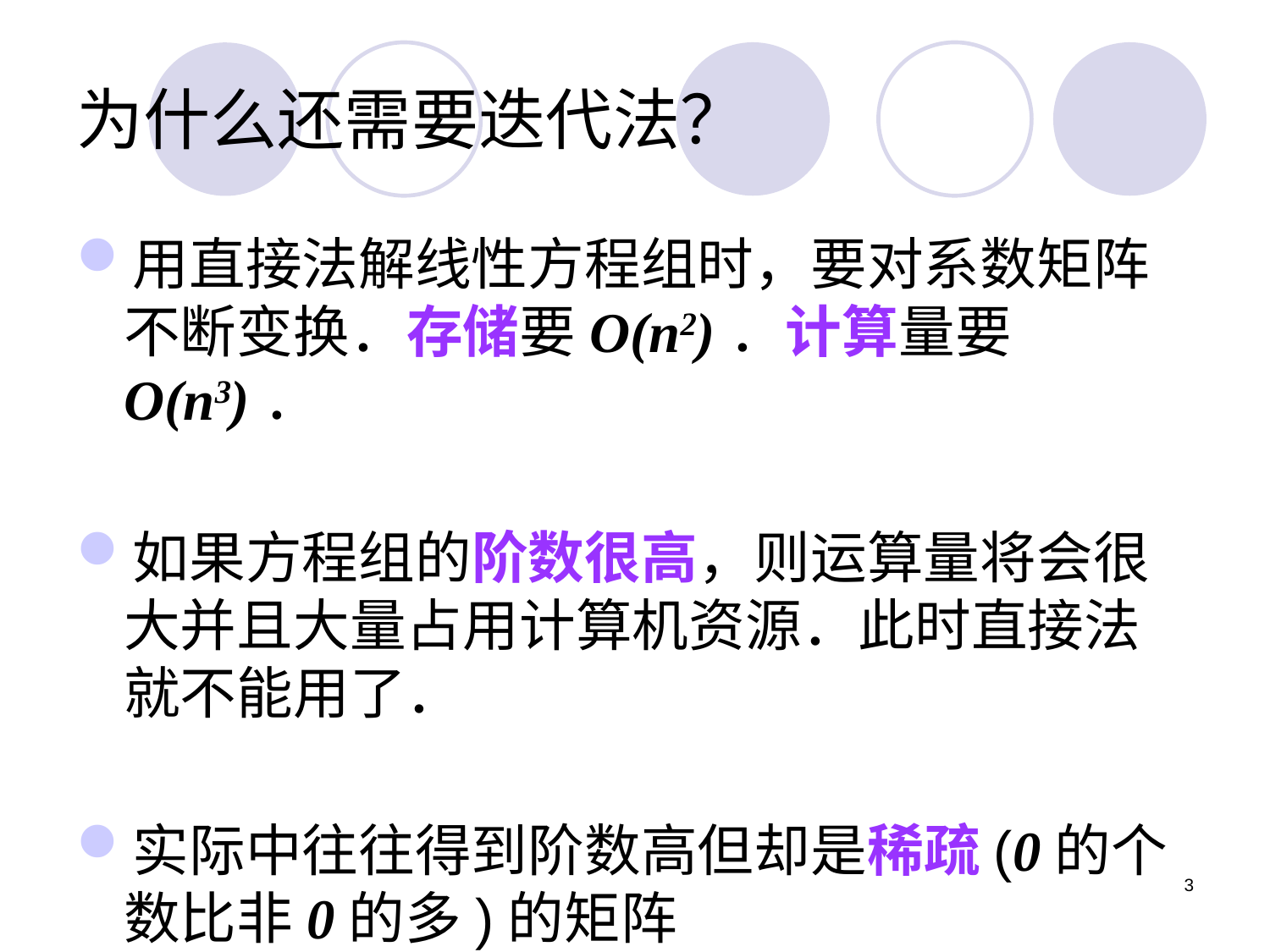

# 为什么还需要迭代法？
用直接法解线性方程组时，要对系数矩阵不断变换．存储要O(n2)．计算量要O(n3)．

如果方程组的阶数很高，则运算量将会很大并且大量占用计算机资源．此时直接法就不能用了．

实际中往往得到阶数高但却是稀疏(0的个数比非0的多)的矩阵
3